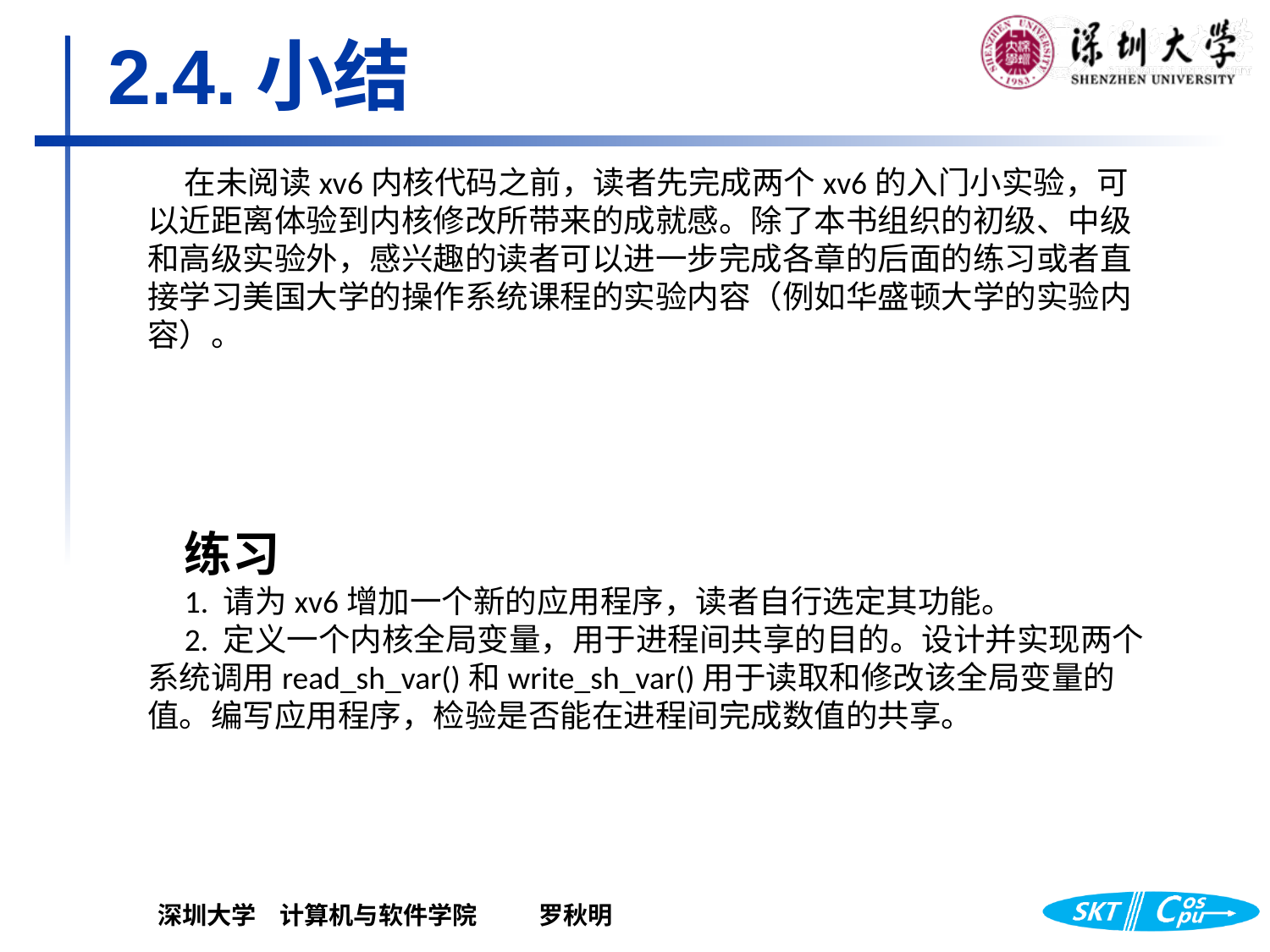

# 2.4.小结
在未阅读xv6内核代码之前，读者先完成两个xv6的入门小实验，可以近距离体验到内核修改所带来的成就感。除了本书组织的初级、中级和高级实验外，感兴趣的读者可以进一步完成各章的后面的练习或者直接学习美国大学的操作系统课程的实验内容（例如华盛顿大学的实验内容）。

练习
1. 请为xv6增加一个新的应用程序，读者自行选定其功能。
2. 定义一个内核全局变量，用于进程间共享的目的。设计并实现两个系统调用read_sh_var()和write_sh_var()用于读取和修改该全局变量的值。编写应用程序，检验是否能在进程间完成数值的共享。